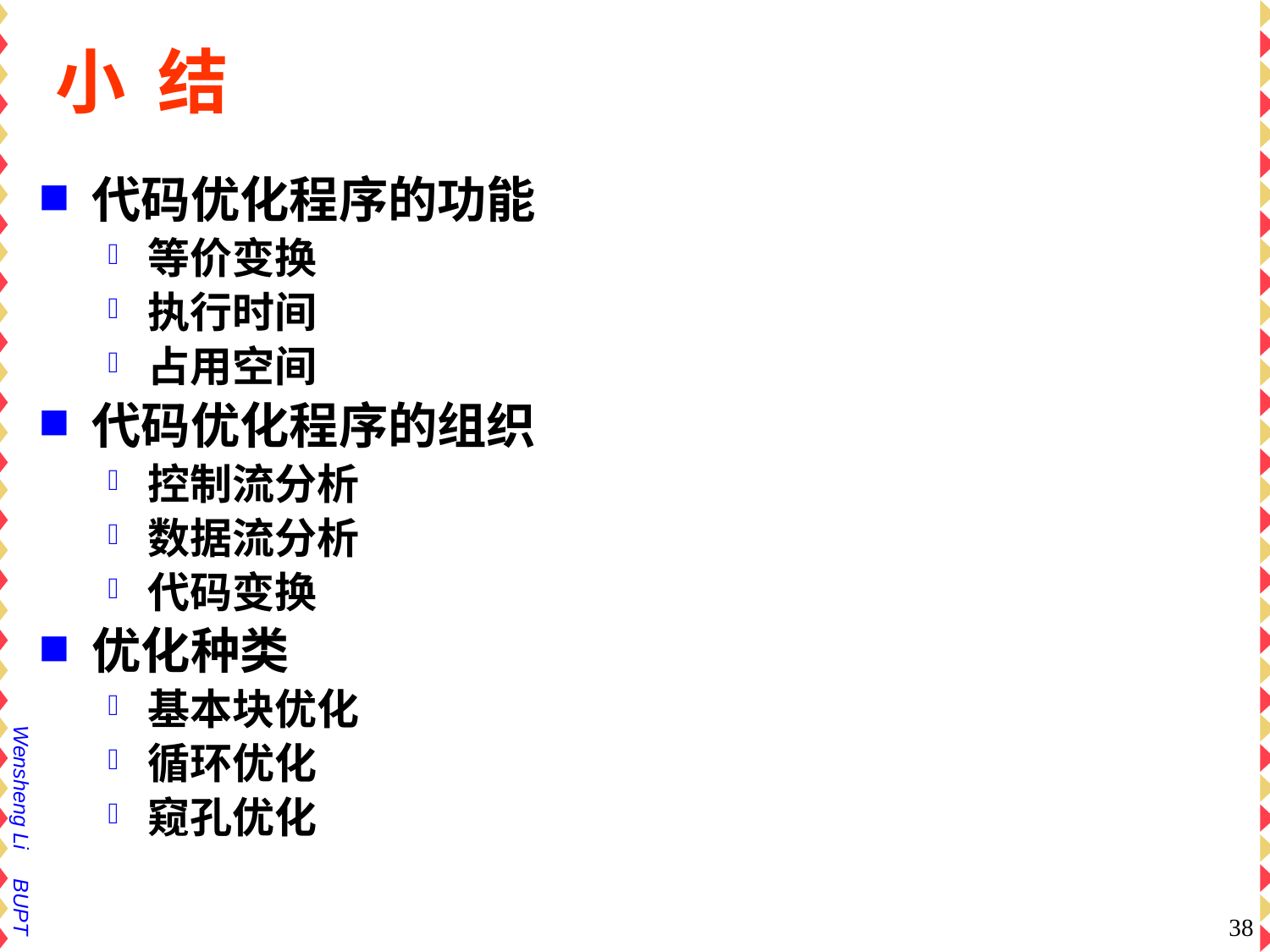

# 小  结
代码优化程序的功能
等价变换
执行时间
占用空间
代码优化程序的组织
控制流分析
数据流分析
代码变换
优化种类
基本块优化
循环优化
窥孔优化
38